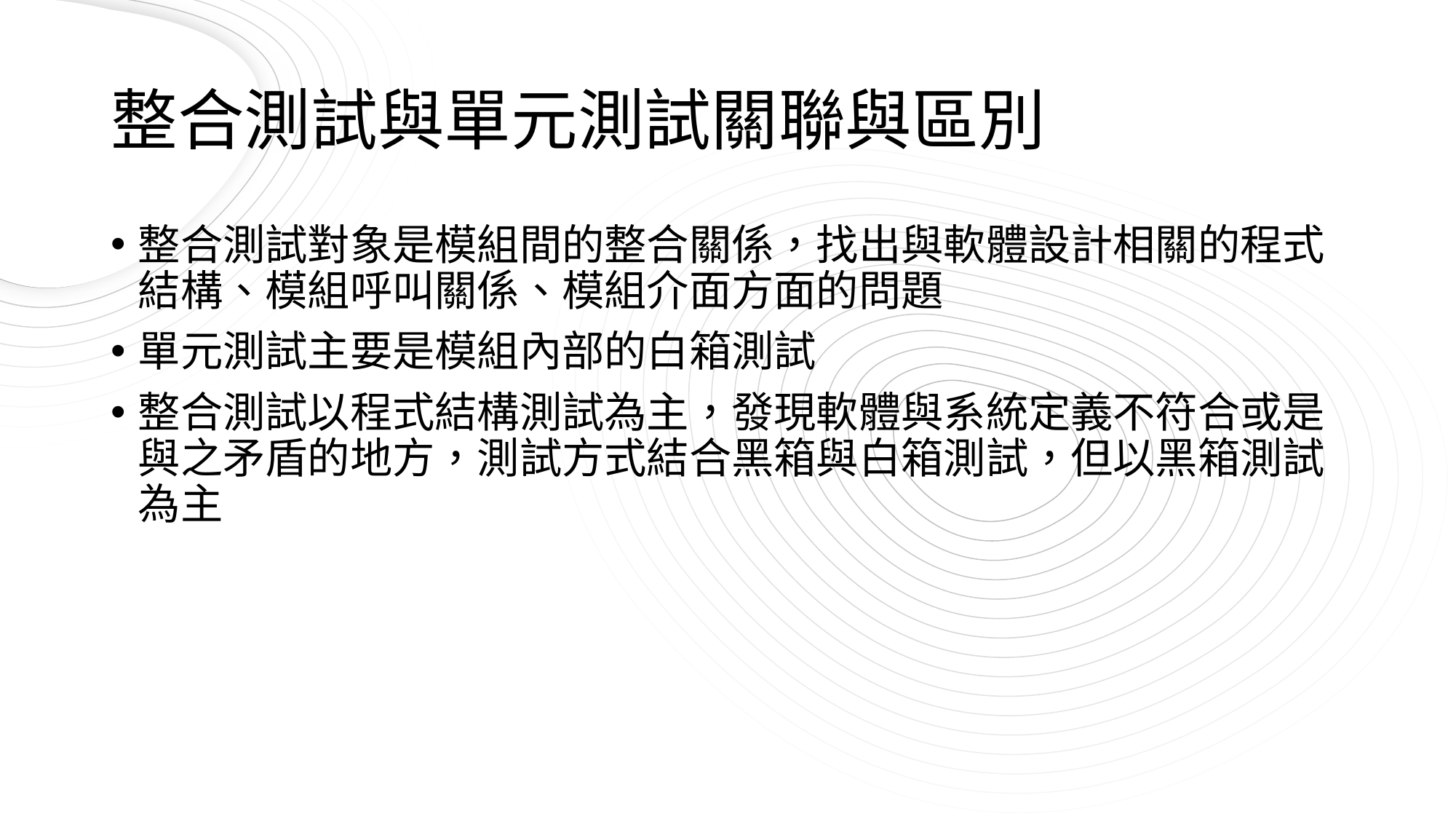

# 整合測試與單元測試關聯與區別
整合測試對象是模組間的整合關係，找出與軟體設計相關的程式結構、模組呼叫關係、模組介面方面的問題
單元測試主要是模組內部的白箱測試
整合測試以程式結構測試為主，發現軟體與系統定義不符合或是與之矛盾的地方，測試方式結合黑箱與白箱測試，但以黑箱測試為主